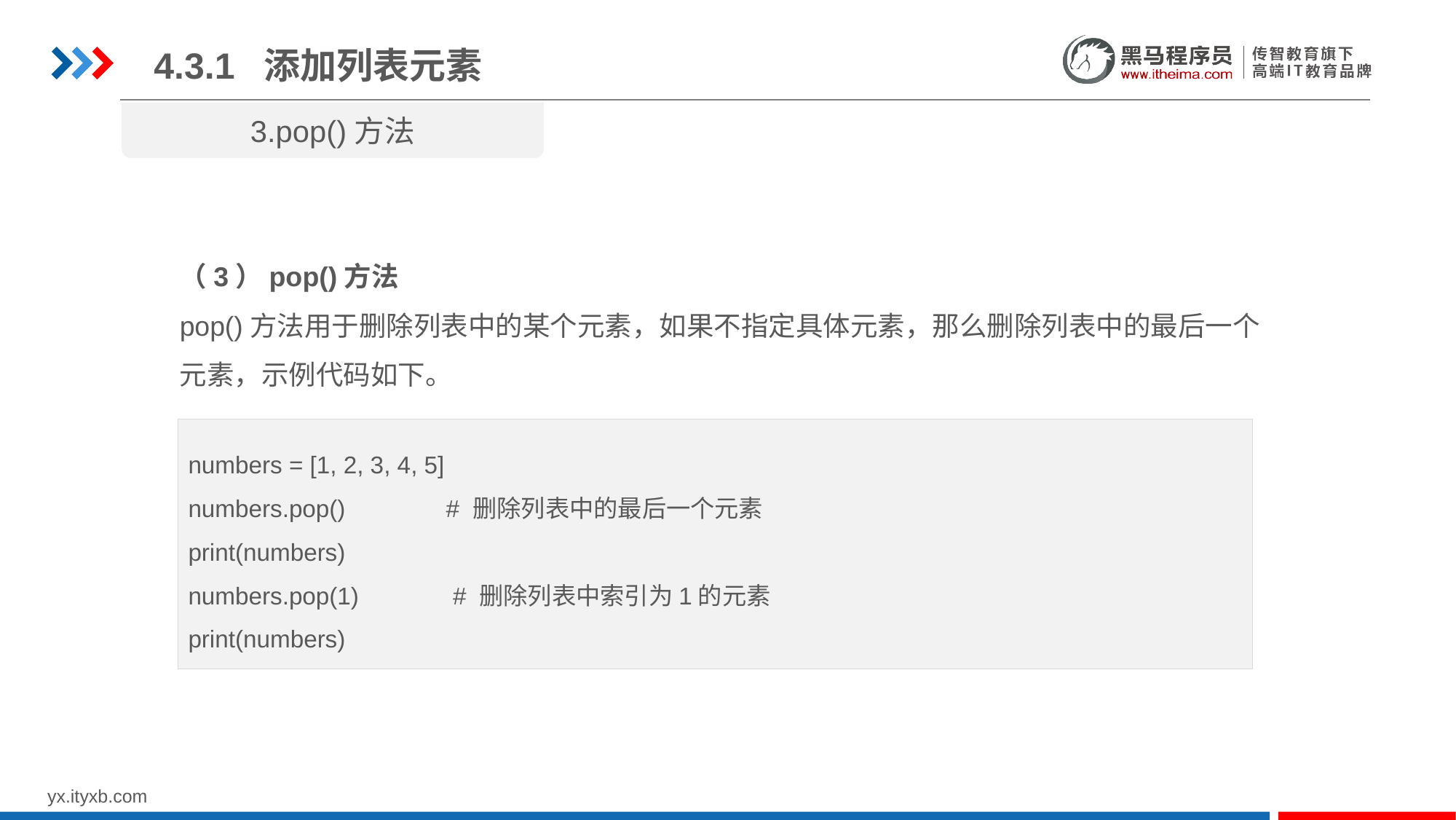

4.3.1  添加列表元素

3.pop()方法
（3）pop()方法
pop()方法用于删除列表中的某个元素，如果不指定具体元素，那么删除列表中的最后一个元素，示例代码如下。
numbers = [1, 2, 3, 4, 5]
numbers.pop()               # 删除列表中的最后一个元素
print(numbers)
numbers.pop(1)              # 删除列表中索引为1的元素
print(numbers)